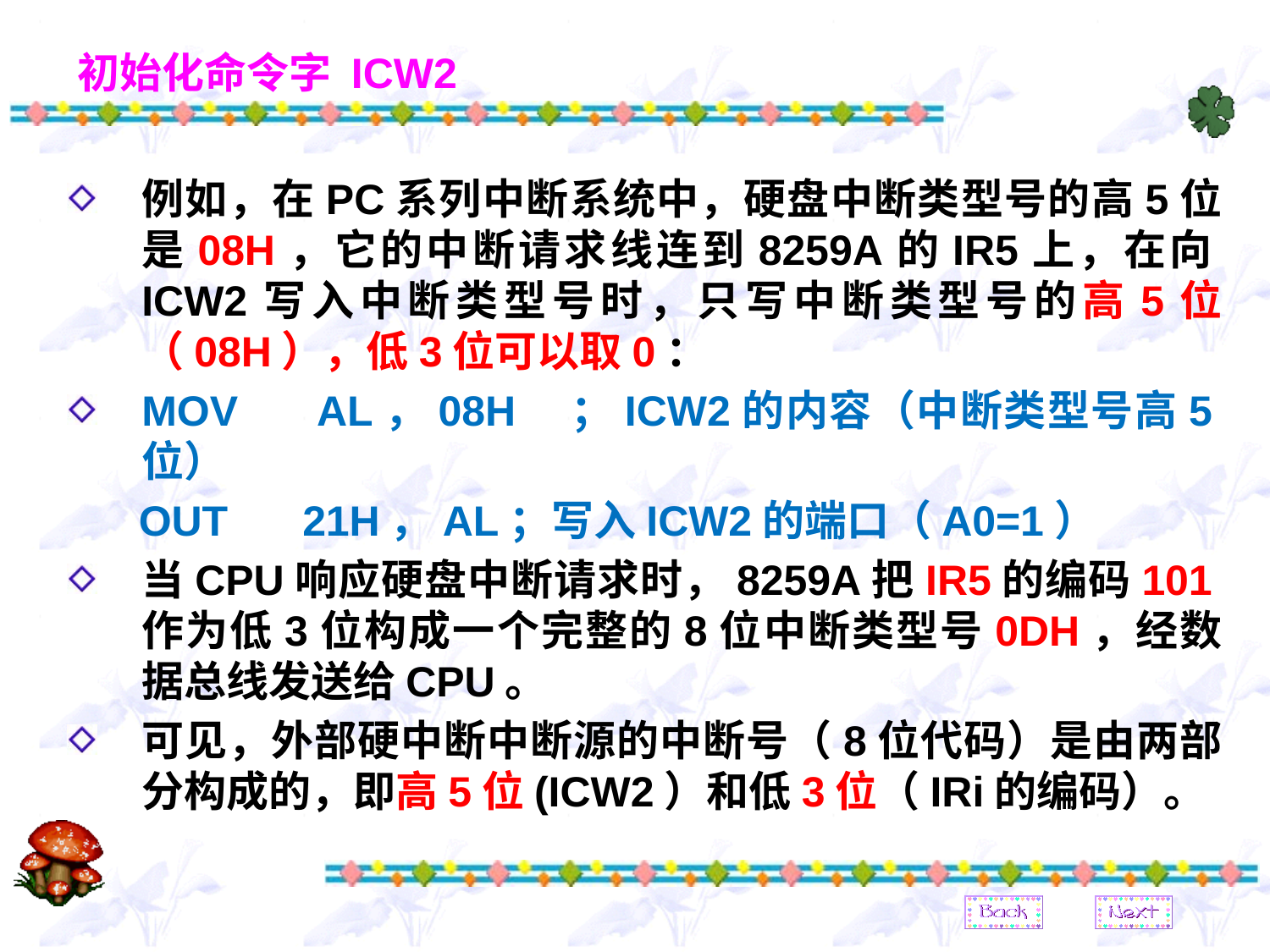

# 初始化命令字 ICW2
例如，在PC系列中断系统中，硬盘中断类型号的高5位是08H，它的中断请求线连到8259A的IR5上，在向ICW2写入中断类型号时，只写中断类型号的高5位（08H），低3位可以取0：
MOV 　AL，08H　；ICW2的内容（中断类型号高5位）
      OUT 　21H，AL；写入ICW2的端口（A0=1）
当CPU响应硬盘中断请求时，8259A把IR5的编码101作为低3位构成一个完整的8位中断类型号0DH，经数据总线发送给CPU。
可见，外部硬中断中断源的中断号（8位代码）是由两部分构成的，即高5位(ICW2）和低3位（IRi的编码）。